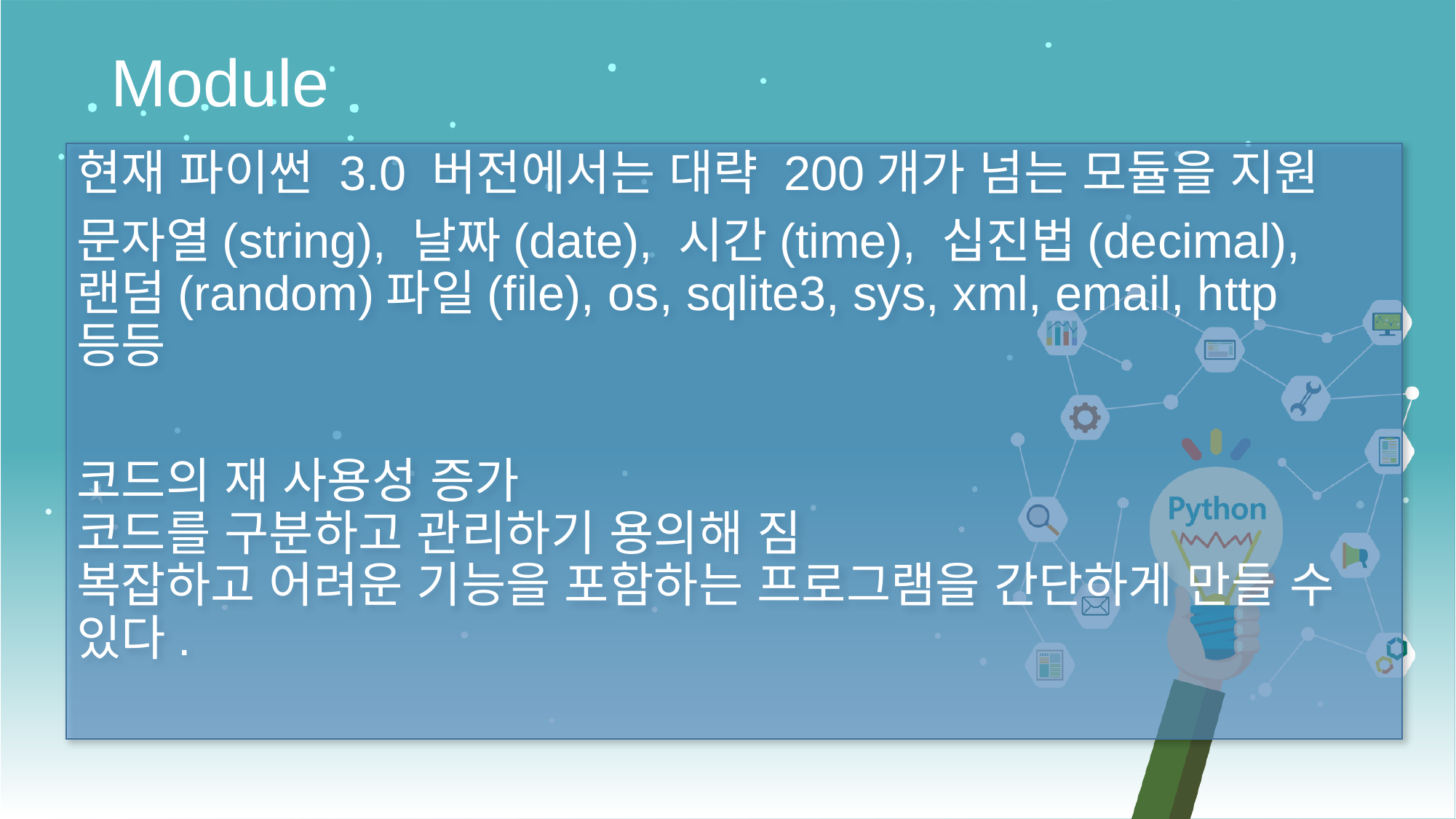

Module
현재 파이썬 3.0 버전에서는 대략 200개가 넘는 모듈을 지원
문자열(string), 날짜(date), 시간(time), 십진법(decimal), 랜덤(random)파일(file), os, sqlite3, sys, xml, email, http 등등

코드의 재 사용성 증가
코드를 구분하고 관리하기 용의해 짐
복잡하고 어려운 기능을 포함하는 프로그램을 간단하게 만들 수 있다.